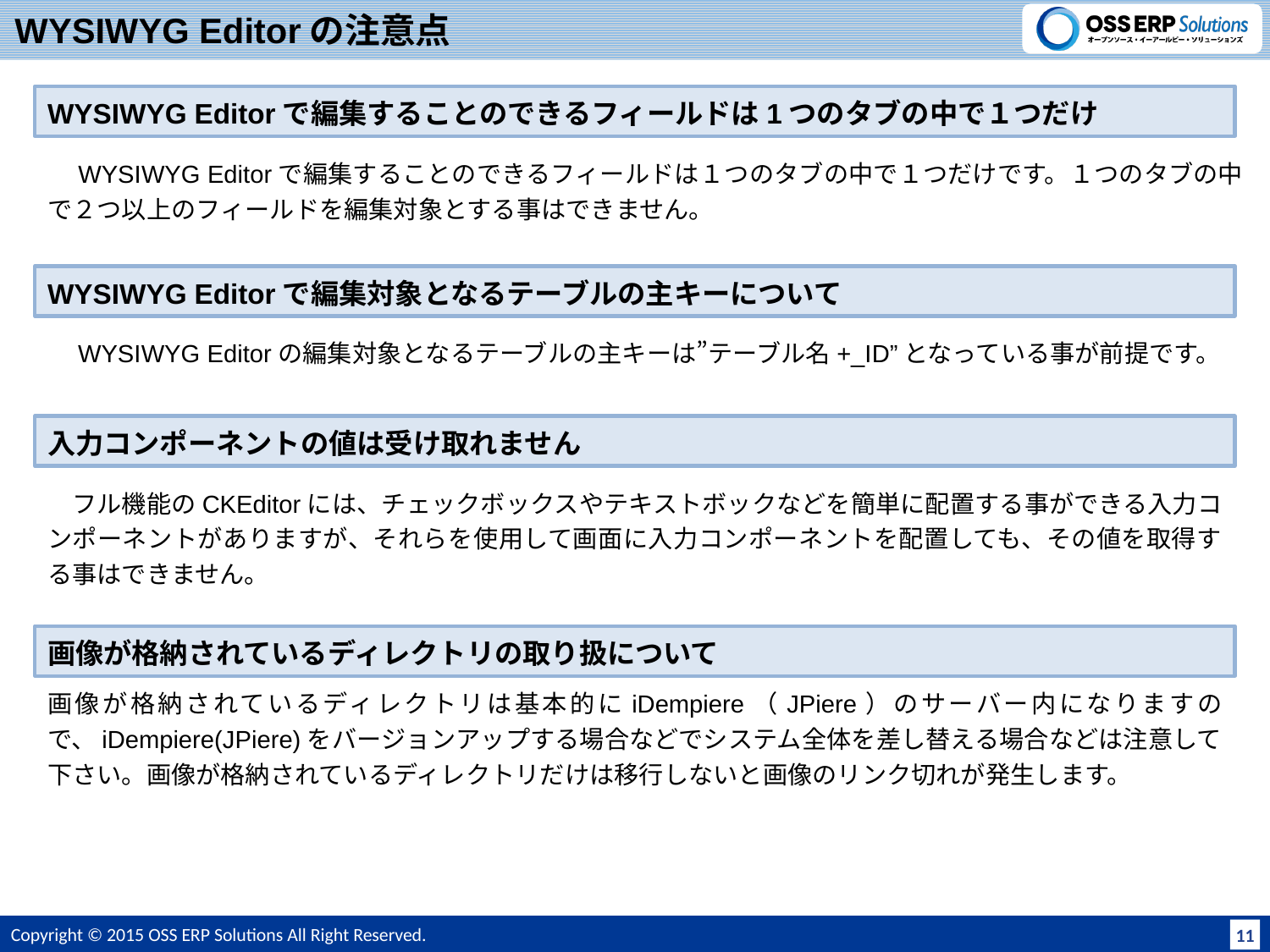

# WYSIWYG Editorの注意点
WYSIWYG Editorで編集することのできるフィールドは1つのタブの中で１つだけ
　WYSIWYG Editorで編集することのできるフィールドは１つのタブの中で１つだけです。１つのタブの中で２つ以上のフィールドを編集対象とする事はできません。
WYSIWYG Editorで編集対象となるテーブルの主キーについて
　WYSIWYG Editorの編集対象となるテーブルの主キーは”テーブル名+_ID”となっている事が前提です。
入力コンポーネントの値は受け取れません
　フル機能のCKEditorには、チェックボックスやテキストボックなどを簡単に配置する事ができる入力コンポーネントがありますが、それらを使用して画面に入力コンポーネントを配置しても、その値を取得する事はできません。
画像が格納されているディレクトリの取り扱について
画像が格納されているディレクトリは基本的にiDempiere（JPiere）のサーバー内になりますので、iDempiere(JPiere)をバージョンアップする場合などでシステム全体を差し替える場合などは注意して下さい。画像が格納されているディレクトリだけは移行しないと画像のリンク切れが発生します。